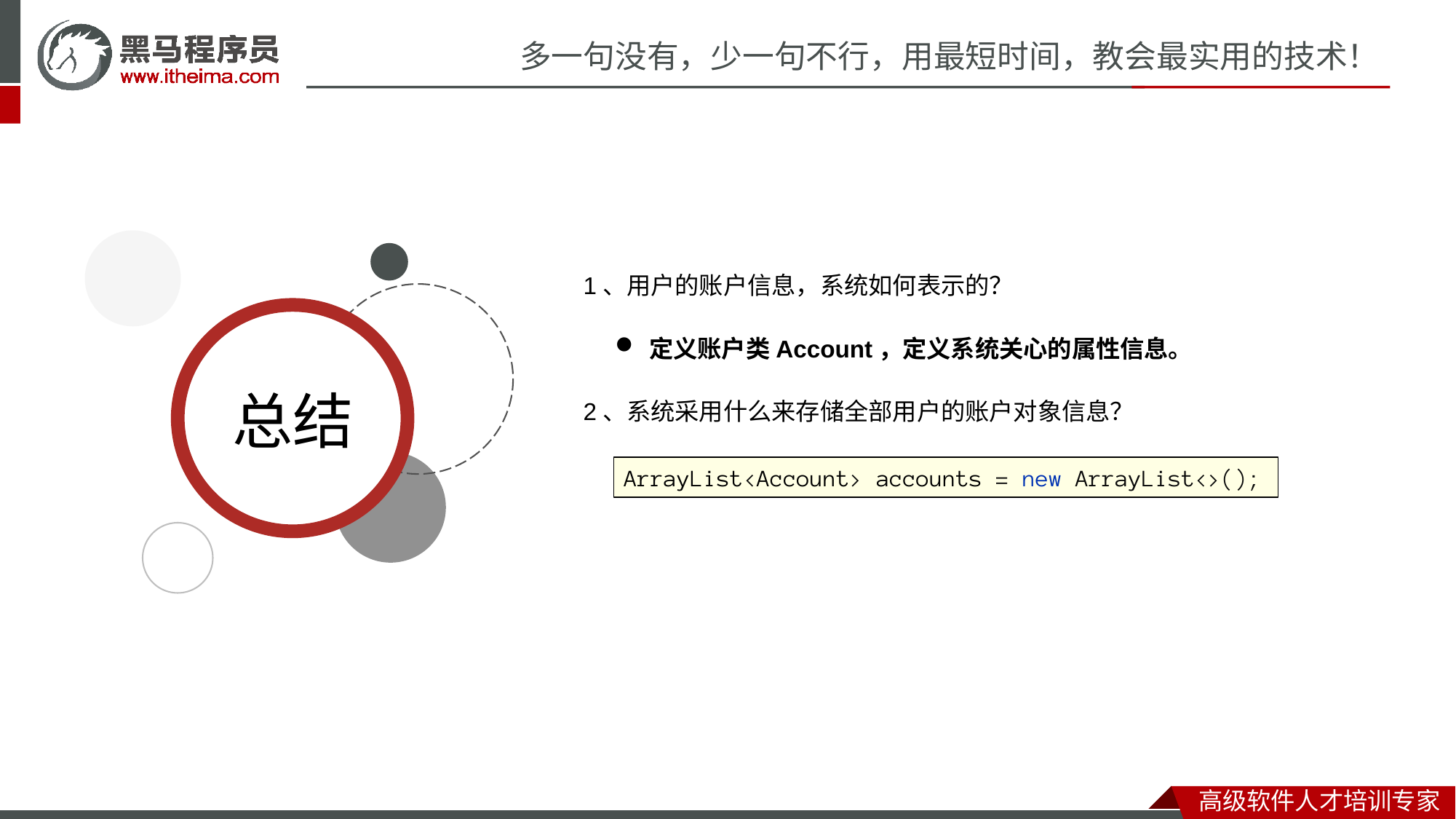

1、用户的账户信息，系统如何表示的？
定义账户类Account，定义系统关心的属性信息。
2、系统采用什么来存储全部用户的账户对象信息？

ArrayList<Account> accounts = new ArrayList<>();